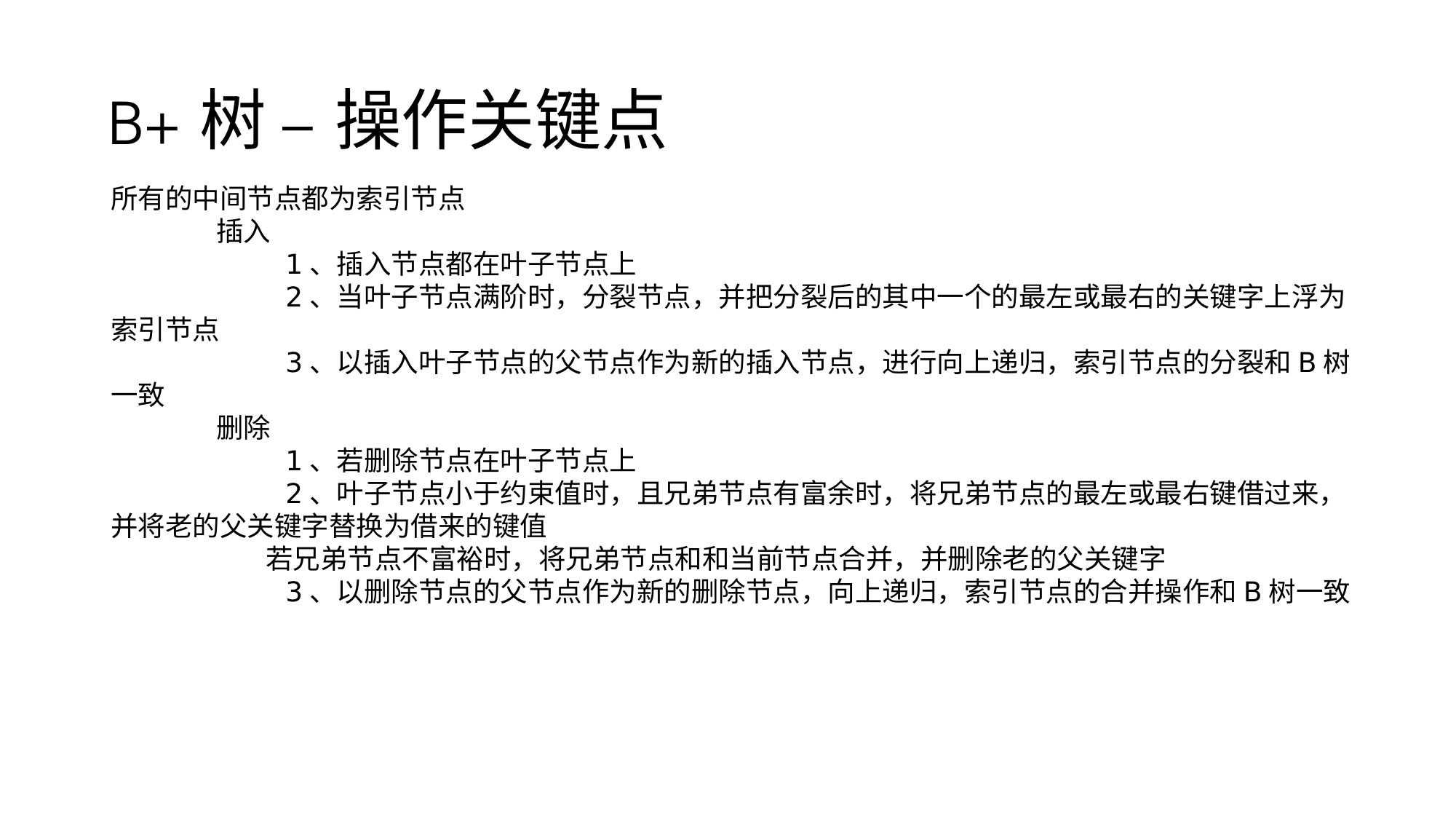

# B+树-操作关键点
所有的中间节点都为索引节点
                插入
                    1、插入节点都在叶子节点上
                    2、当叶子节点满阶时，分裂节点，并把分裂后的其中一个的最左或最右的关键字上浮为索引节点
                    3、以插入叶子节点的父节点作为新的插入节点，进行向上递归，索引节点的分裂和B树一致
                删除
                    1、若删除节点在叶子节点上
                    2、叶子节点小于约束值时，且兄弟节点有富余时，将兄弟节点的最左或最右键借过来，并将老的父关键字替换为借来的键值
                        若兄弟节点不富裕时，将兄弟节点和和当前节点合并，并删除老的父关键字
                    3、以删除节点的父节点作为新的删除节点，向上递归，索引节点的合并操作和B树一致